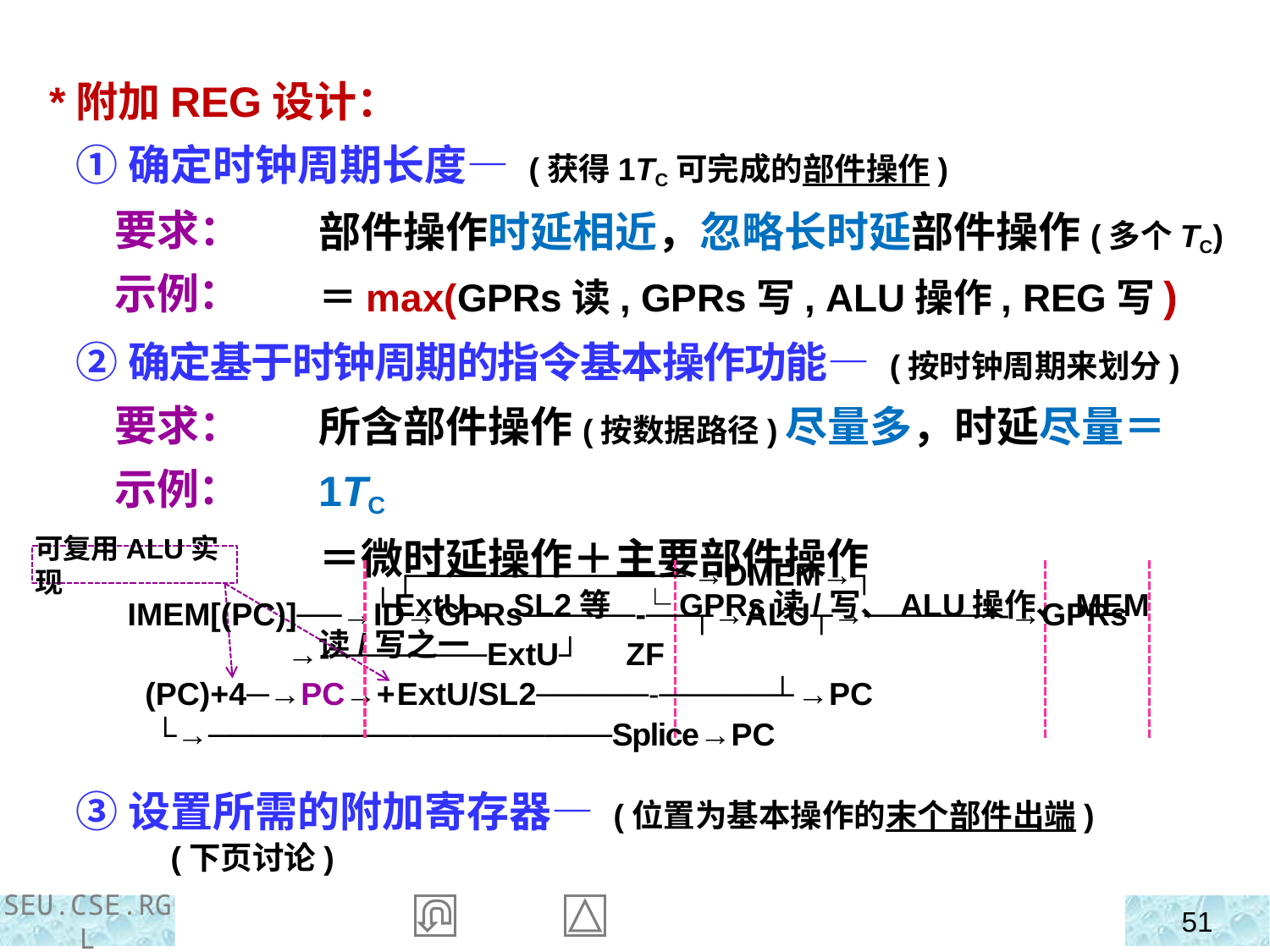

*附加REG设计：
    ①确定时钟周期长度— (获得1TC可完成的部件操作)
       要求：
       示例：
    ②确定基于时钟周期的指令基本操作功能— (按时钟周期来划分)
       要求：
       示例：

    ③设置所需的附加寄存器— (位置为基本操作的末个部件出端)
               (下页讨论)
部件操作时延相近，忽略长时延部件操作(多个TC)
＝max(GPRs读, GPRs写, ALU操作, REG写)
所含部件操作(按数据路径)尽量多，时延尽量＝1TC
＝微时延操作＋主要部件操作
      └ExtU、SL2等    └GPRs读/写、ALU操作、MEM读/写之一
可复用ALU实现
                              ┌────────────→DMEM→┐
IMEM[(PC)]──→ID→GPRs───┴─-──┬→ALU┬→─────┴-→GPRs
                  →-───────ExtU┘     ZF
  (PC)+4─→PC→+ExtU/SL2─────-─────┴→PC
   └→──────────────────Splice→PC

SEU.CSE.RGL
51